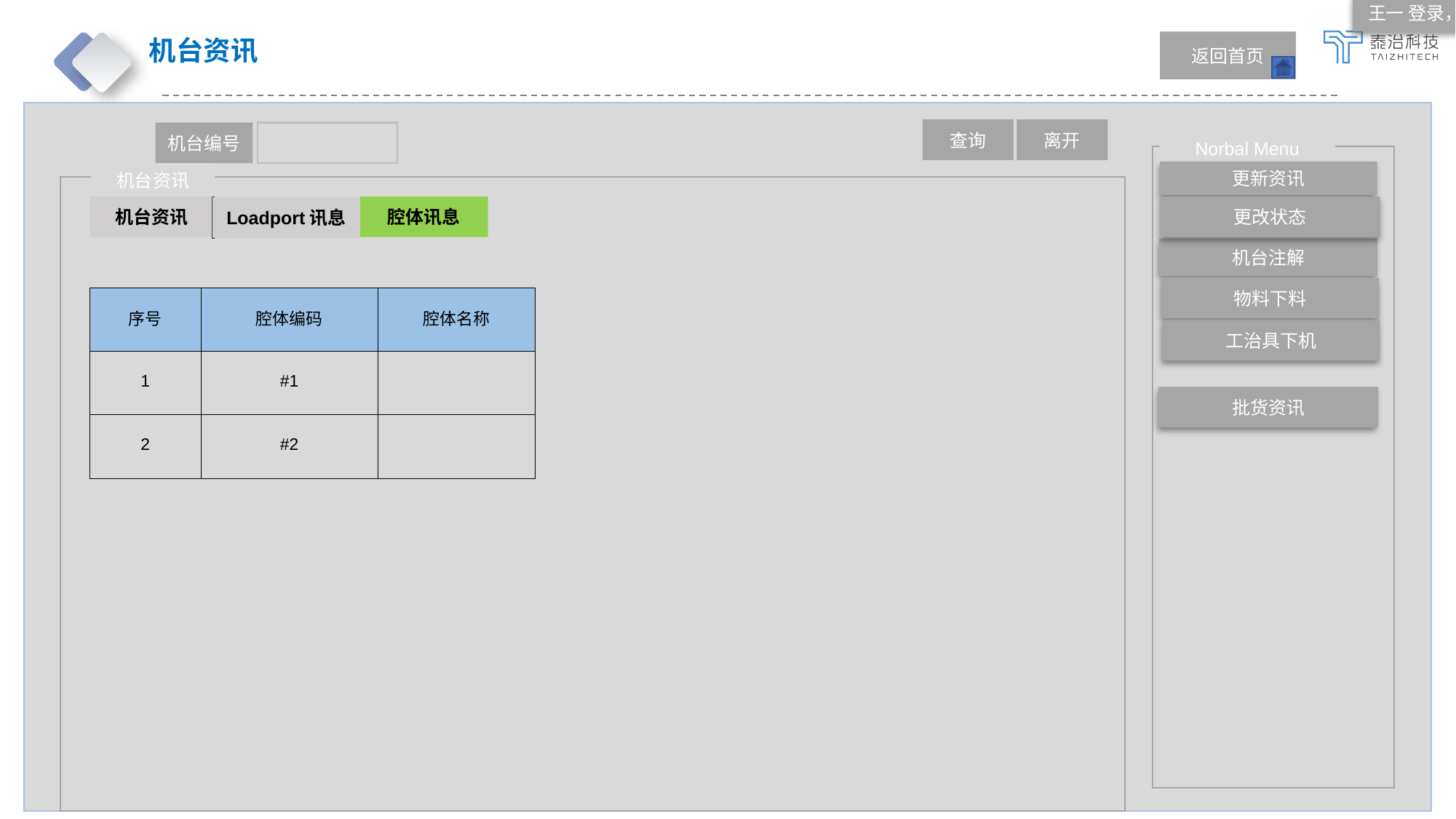

王一 登录，其他用户使用 请重新登录账号
# 机台资讯
返回首页

查询
离开
机台编号

Norbal Menu

更新资讯
机台资讯

机台资讯
腔体讯息
更改状态
Loadport讯息
机台注解
物料下料
| 序号 | 腔体编码 | 腔体名称 |
| --- | --- | --- |
| 1 | #1 |  |
| 2 | #2 |  |
工治具下机

批货资讯